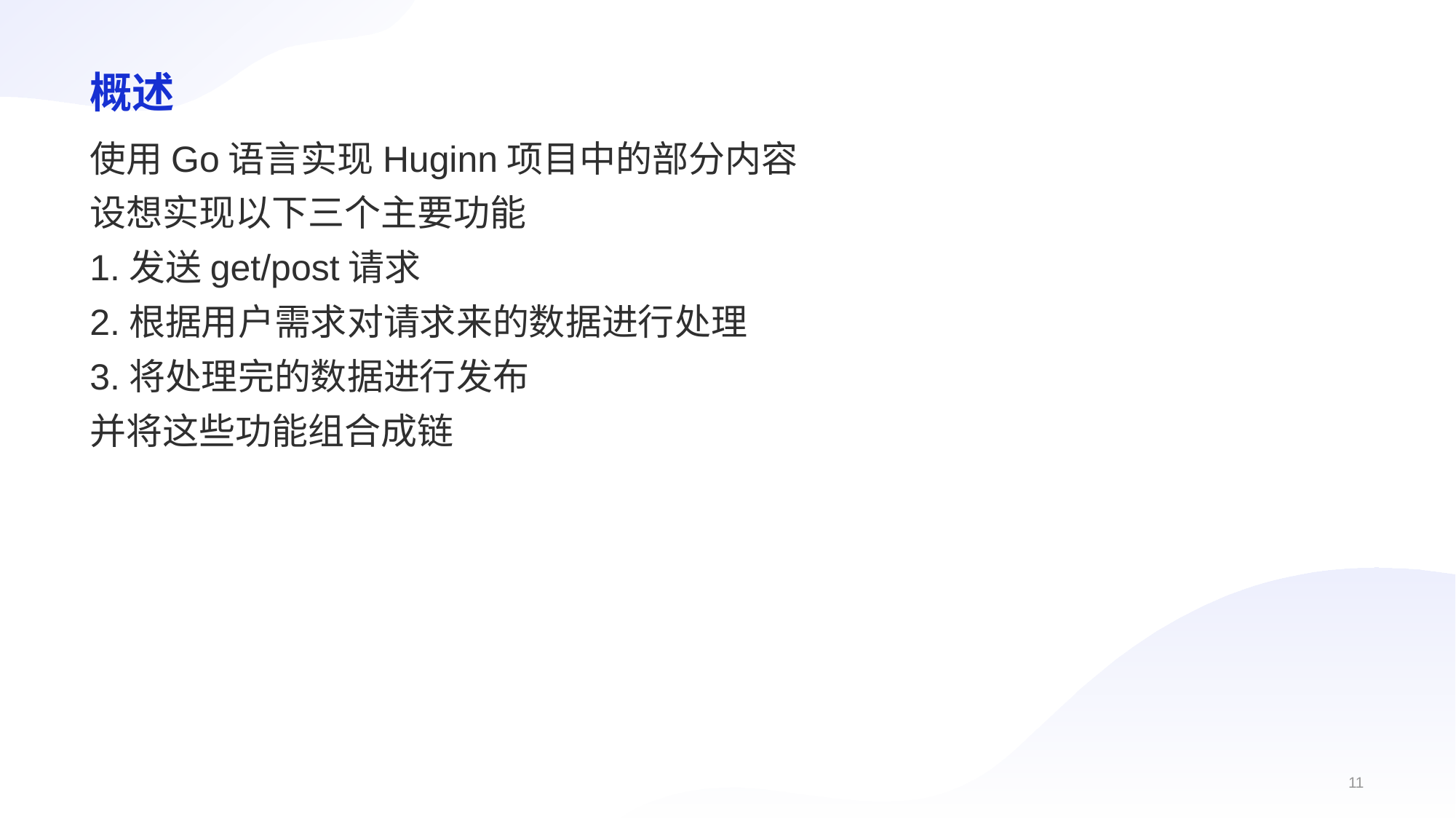

# 概述
使用Go语言实现Huginn项目中的部分内容
设想实现以下三个主要功能
1.发送get/post请求
2.根据用户需求对请求来的数据进行处理
3.将处理完的数据进行发布
并将这些功能组合成链
11